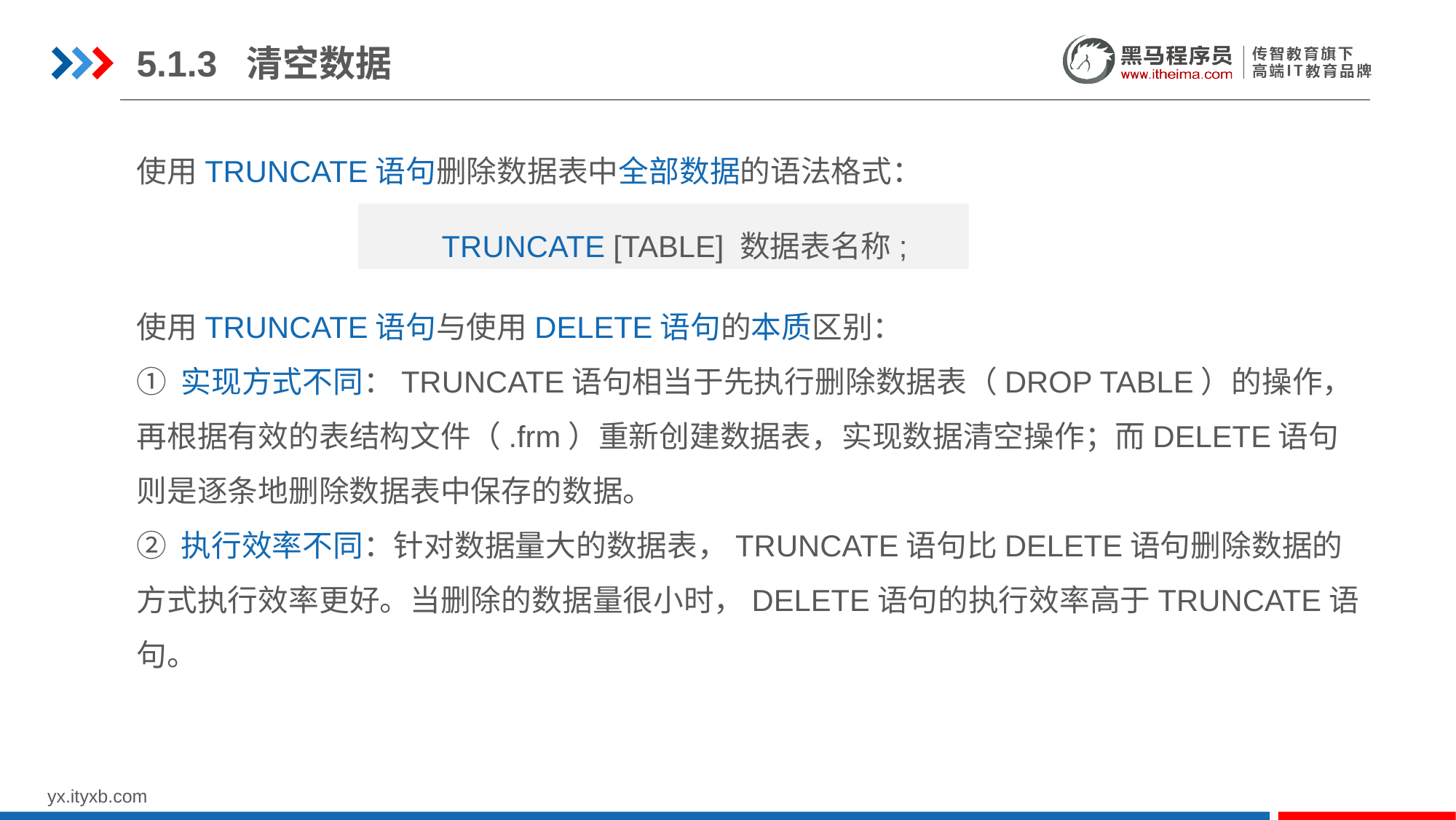

5.1.3  清空数据
使用TRUNCATE语句删除数据表中全部数据的语法格式：
TRUNCATE [TABLE] 数据表名称;
使用TRUNCATE语句与使用DELETE语句的本质区别：
① 实现方式不同：TRUNCATE语句相当于先执行删除数据表（DROP TABLE）的操作，再根据有效的表结构文件（.frm）重新创建数据表，实现数据清空操作；而DELETE语句则是逐条地删除数据表中保存的数据。
② 执行效率不同：针对数据量大的数据表，TRUNCATE语句比DELETE语句删除数据的方式执行效率更好。当删除的数据量很小时，DELETE语句的执行效率高于TRUNCATE语句。